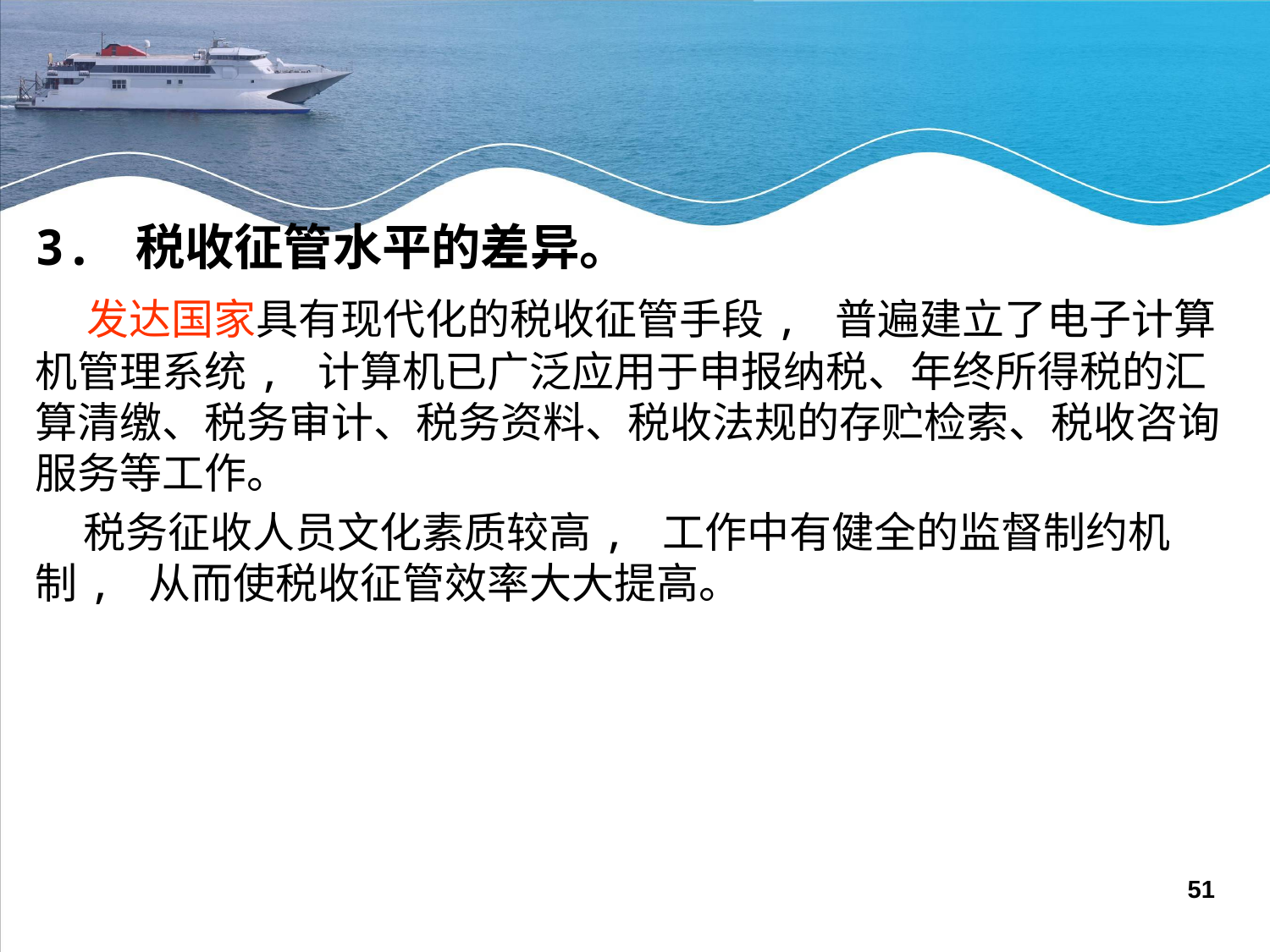

3. 税收征管水平的差异。
    发达国家具有现代化的税收征管手段, 普遍建立了电子计算机管理系统, 计算机已广泛应用于申报纳税、年终所得税的汇算清缴、税务审计、税务资料、税收法规的存贮检索、税收咨询服务等工作。
    税务征收人员文化素质较高, 工作中有健全的监督制约机制, 从而使税收征管效率大大提高。

51